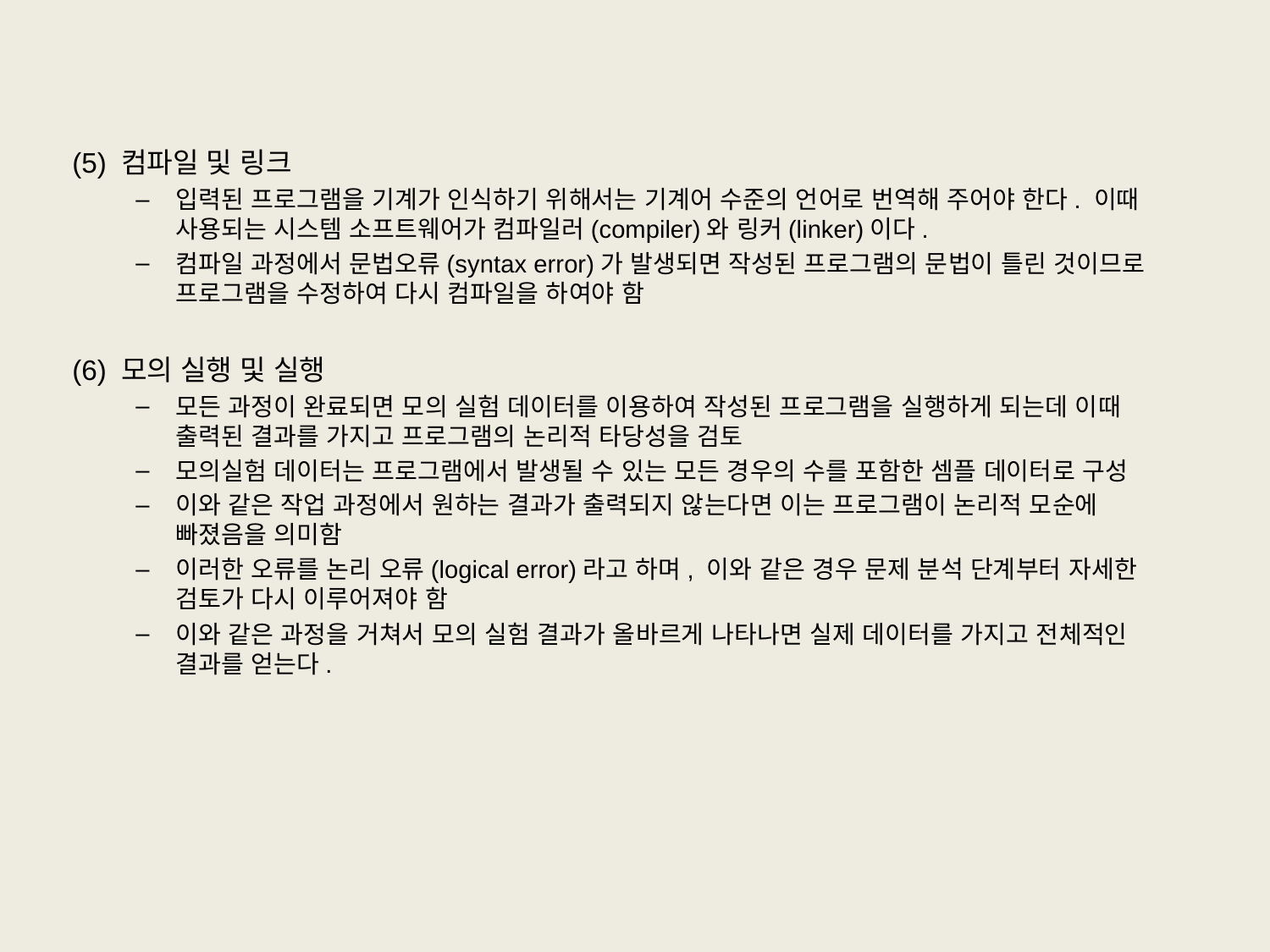

#
(5) 컴파일 및 링크
입력된 프로그램을 기계가 인식하기 위해서는 기계어 수준의 언어로 번역해 주어야 한다. 이때 사용되는 시스템 소프트웨어가 컴파일러(compiler)와 링커(linker)이다.
컴파일 과정에서 문법오류(syntax error)가 발생되면 작성된 프로그램의 문법이 틀린 것이므로 프로그램을 수정하여 다시 컴파일을 하여야 함

(6) 모의 실행 및 실행
모든 과정이 완료되면 모의 실험 데이터를 이용하여 작성된 프로그램을 실행하게 되는데 이때 출력된 결과를 가지고 프로그램의 논리적 타당성을 검토
모의실험 데이터는 프로그램에서 발생될 수 있는 모든 경우의 수를 포함한 셈플 데이터로 구성
이와 같은 작업 과정에서 원하는 결과가 출력되지 않는다면 이는 프로그램이 논리적 모순에 빠졌음을 의미함
이러한 오류를 논리 오류(logical error)라고 하며, 이와 같은 경우 문제 분석 단계부터 자세한 검토가 다시 이루어져야 함
이와 같은 과정을 거쳐서 모의 실험 결과가 올바르게 나타나면 실제 데이터를 가지고 전체적인 결과를 얻는다.